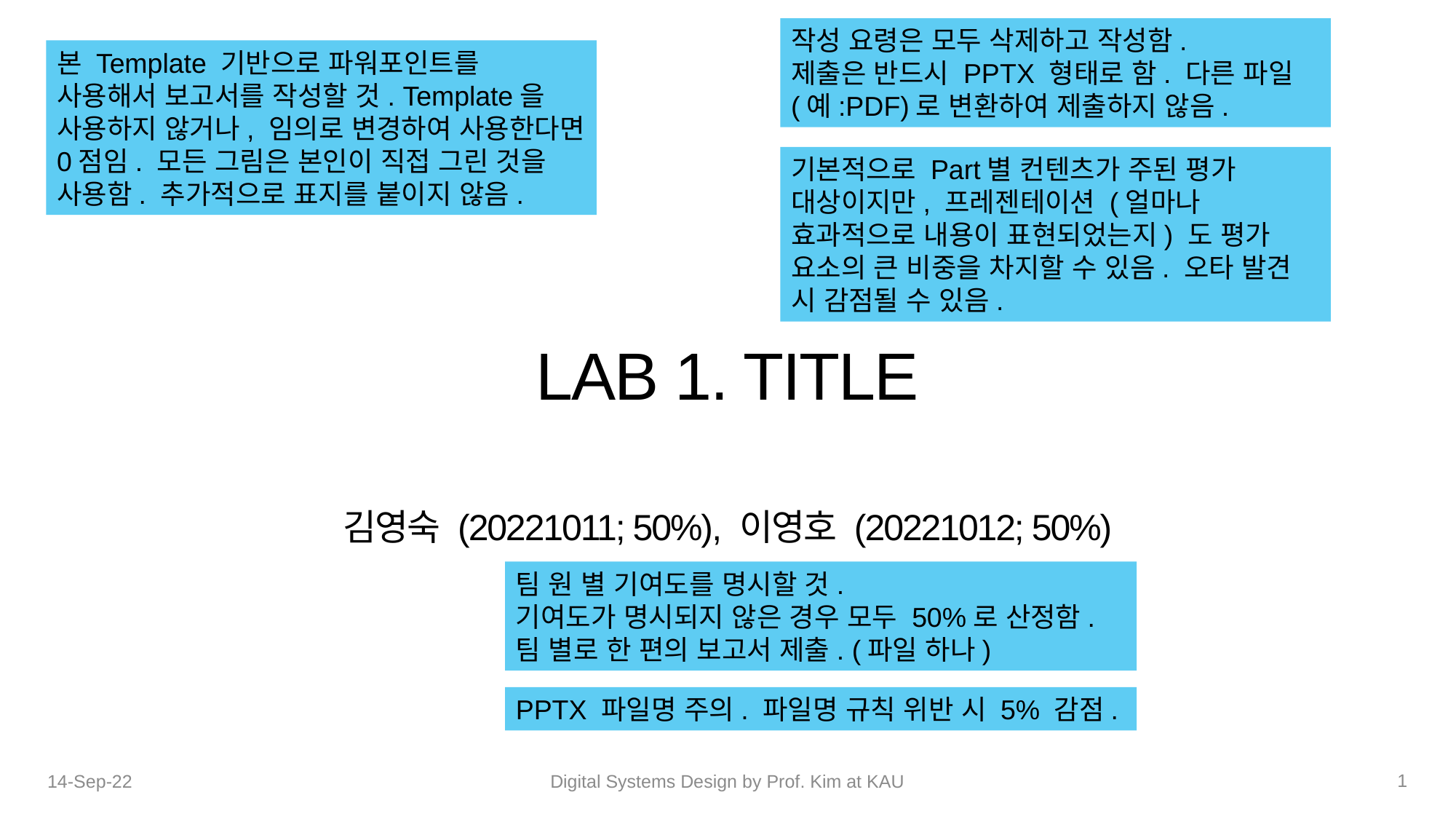

작성 요령은 모두 삭제하고 작성함.
제출은 반드시 PPTX 형태로 함. 다른 파일(예:PDF)로 변환하여 제출하지 않음.
본 Template 기반으로 파워포인트를 사용해서 보고서를 작성할 것. Template을 사용하지 않거나, 임의로 변경하여 사용한다면 0점임. 모든 그림은 본인이 직접 그린 것을 사용함. 추가적으로 표지를 붙이지 않음.
# Lab 1. Title
기본적으로 Part별 컨텐츠가 주된 평가 대상이지만, 프레젠테이션 (얼마나 효과적으로 내용이 표현되었는지) 도 평가 요소의 큰 비중을 차지할 수 있음. 오타 발견 시 감점될 수 있음.
김영숙 (20221011; 50%), 이영호 (20221012; 50%)
팀 원 별 기여도를 명시할 것.
기여도가 명시되지 않은 경우 모두 50%로 산정함.
팀 별로 한 편의 보고서 제출. (파일 하나)
PPTX 파일명 주의. 파일명 규칙 위반 시 5% 감점.
1
14-Sep-22
Digital Systems Design by Prof. Kim at KAU